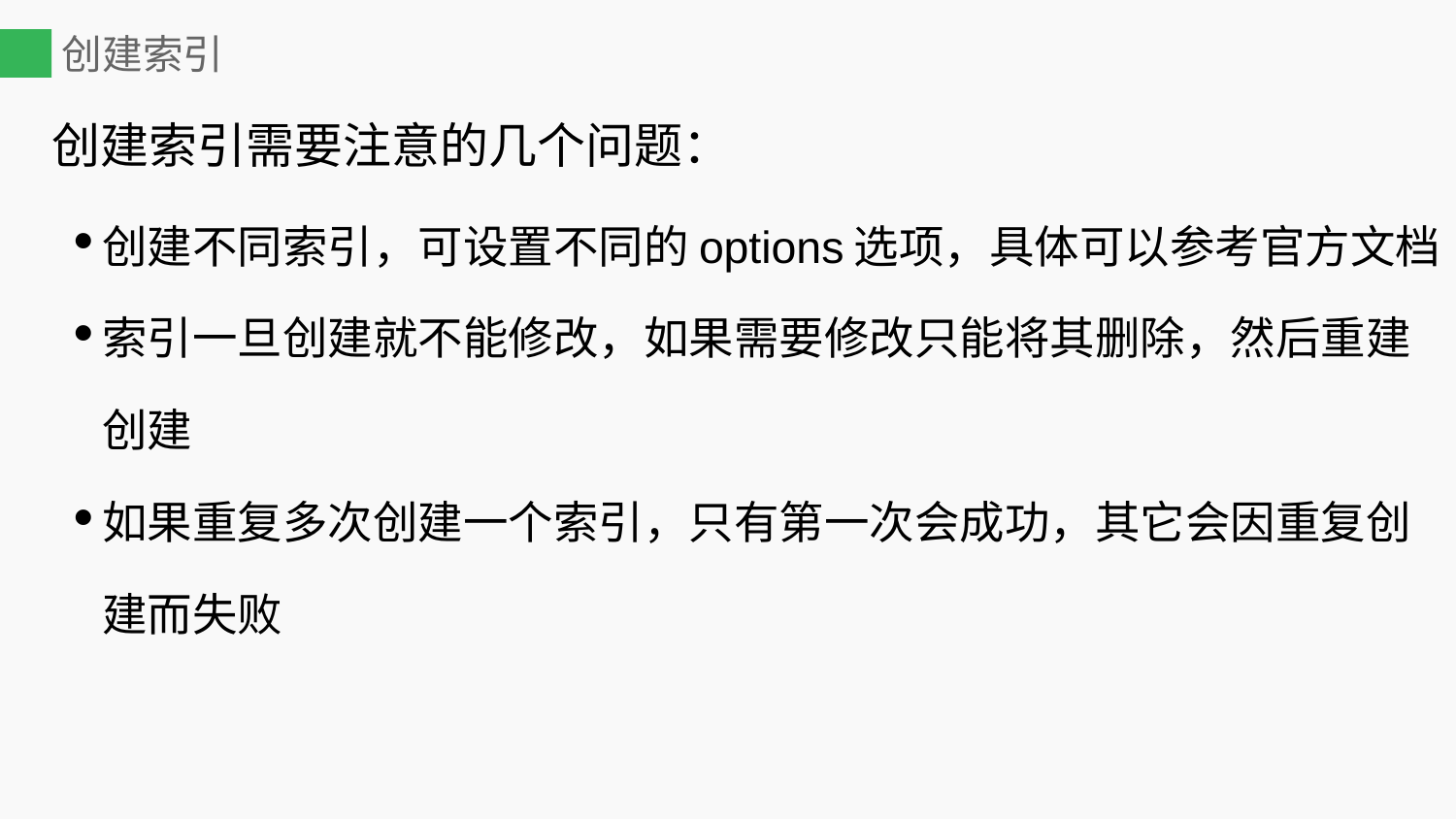

# 创建索引
创建索引需要注意的几个问题：

创建不同索引，可设置不同的options选项，具体可以参考官方文档
索引一旦创建就不能修改，如果需要修改只能将其删除，然后重建创建
如果重复多次创建一个索引，只有第一次会成功，其它会因重复创建而失败